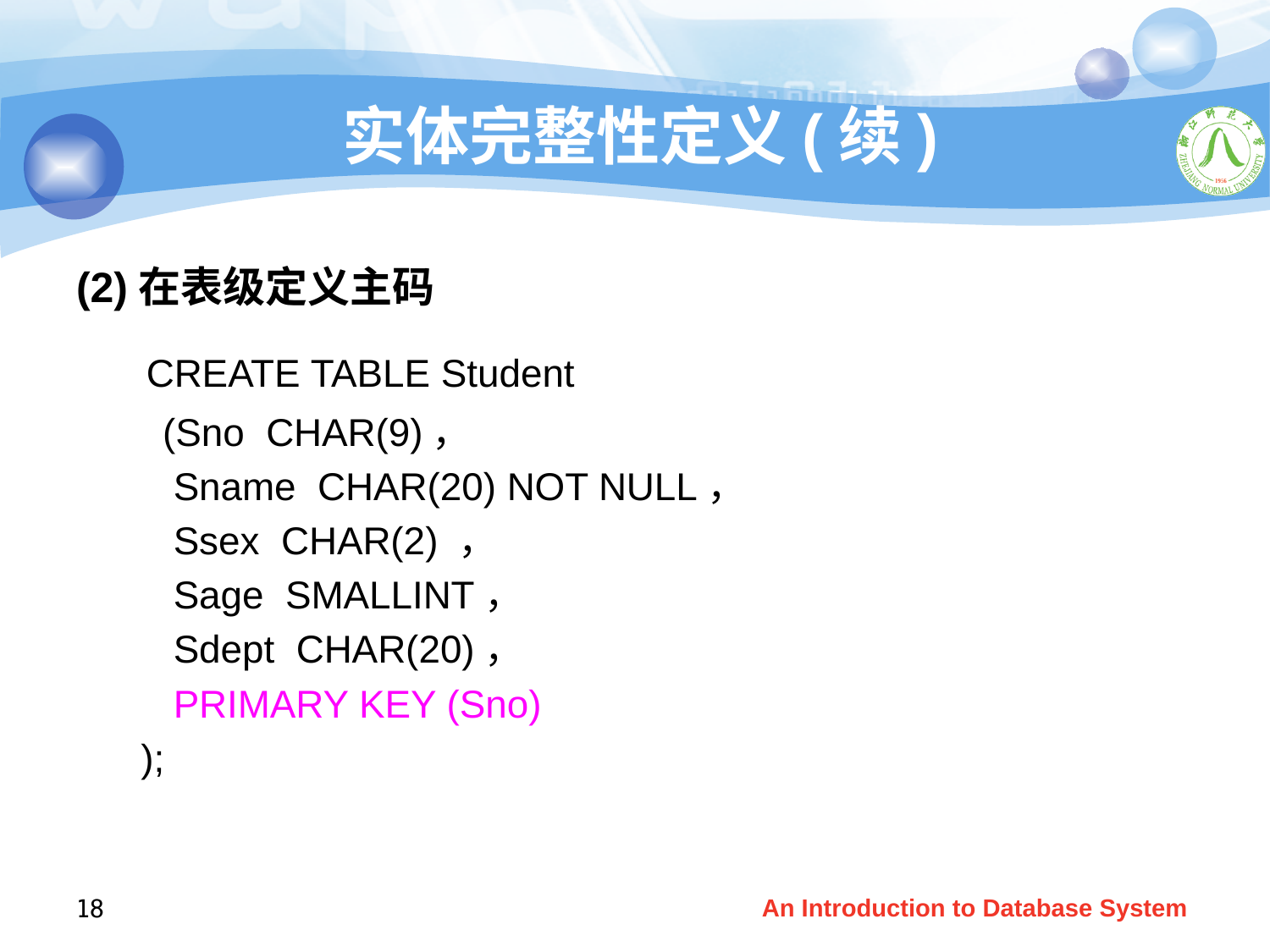

# 实体完整性定义(续)
(2)在表级定义主码
    CREATE TABLE Student
        (Sno  CHAR(9)，
         Sname  CHAR(20) NOT NULL，
         Ssex  CHAR(2) ，
         Sage  SMALLINT，
         Sdept  CHAR(20)，
         PRIMARY KEY (Sno)
      );
18
An Introduction to Database System